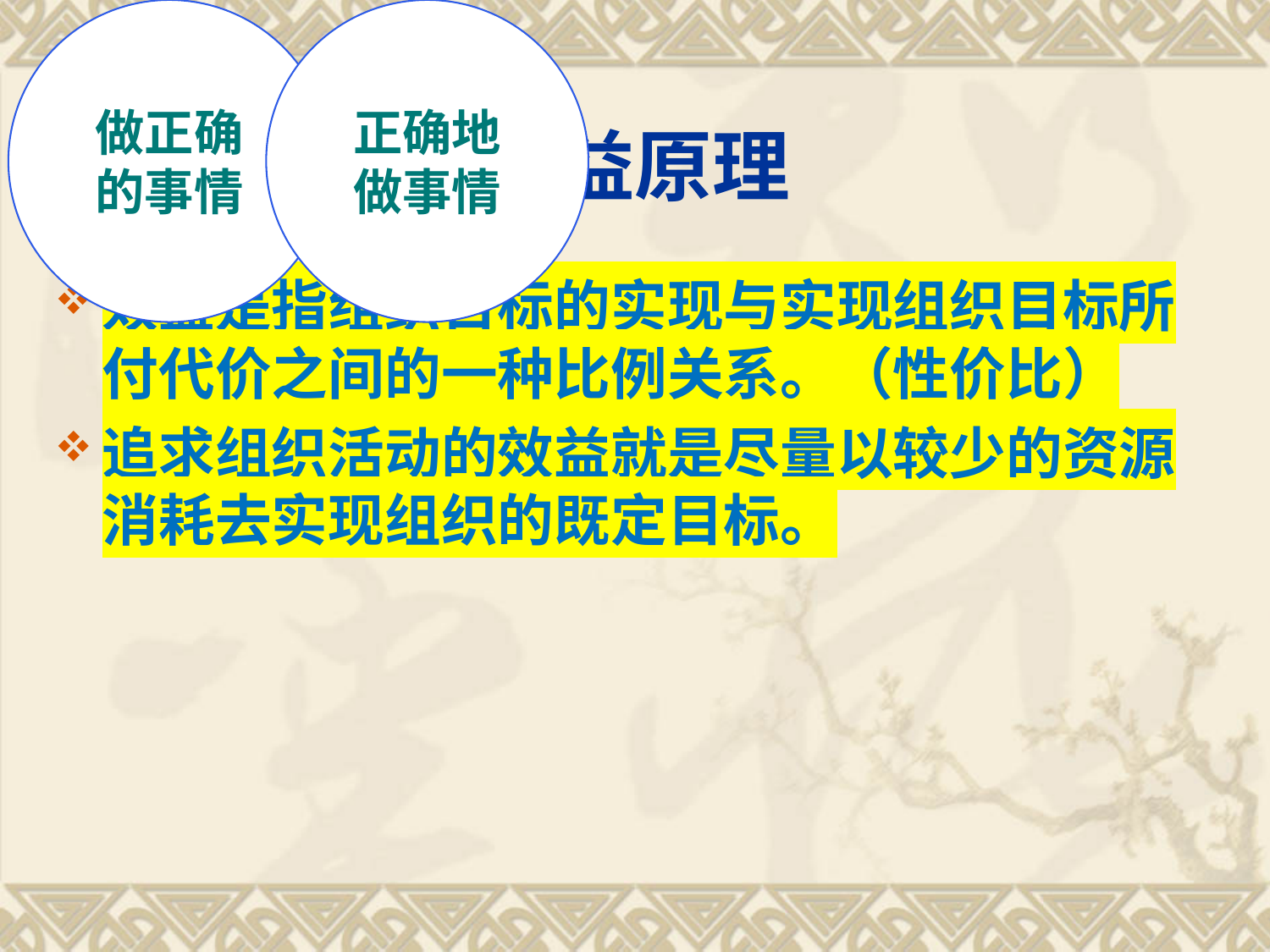

# 效益原理
效益是指组织目标的实现与实现组织目标所付代价之间的一种比例关系。（性价比）
追求组织活动的效益就是尽量以较少的资源消耗去实现组织的既定目标。
做正确的事情
正确地做事情